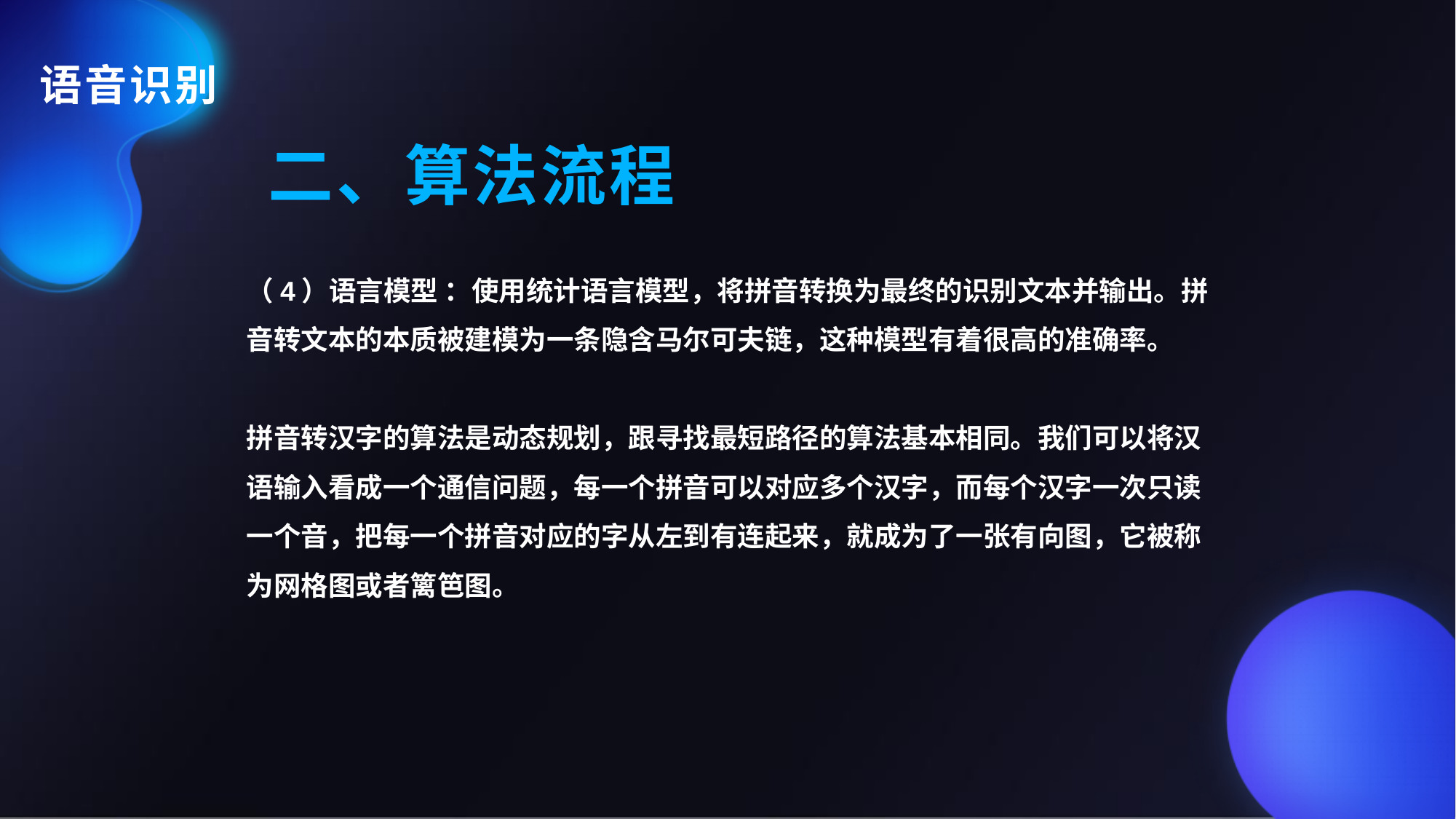

语音识别
二、算法流程
（4）语言模型 ：使用统计语言模型，将拼音转换为最终的识别文本并输出。拼音转文本的本质被建模为一条隐含马尔可夫链，这种模型有着很高的准确率。

拼音转汉字的算法是动态规划，跟寻找最短路径的算法基本相同。我们可以将汉语输入看成一个通信问题，每一个拼音可以对应多个汉字，而每个汉字一次只读一个音，把每一个拼音对应的字从左到有连起来，就成为了一张有向图，它被称为网格图或者篱笆图。